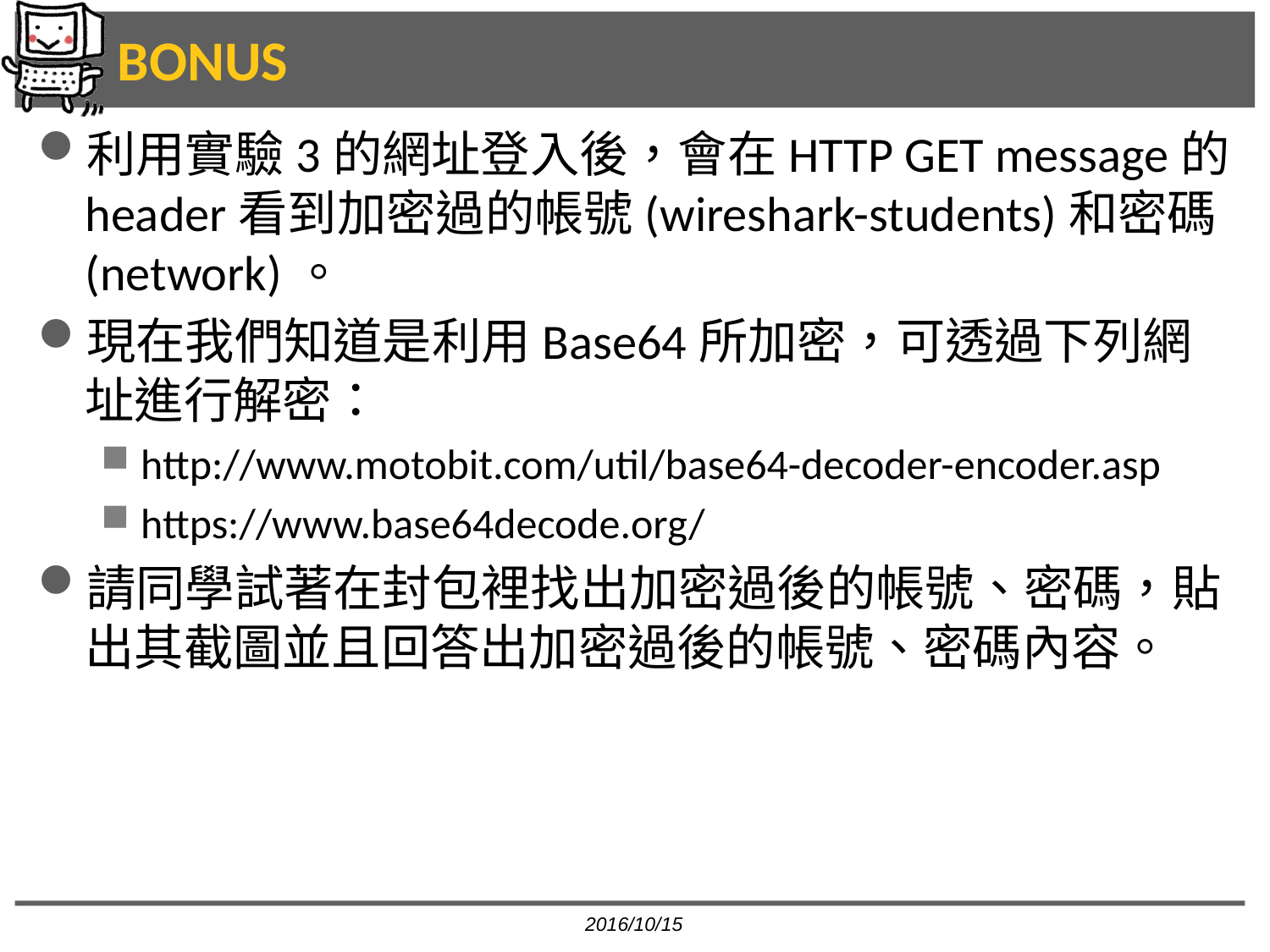

# BONUS
利用實驗3的網址登入後，會在HTTP GET message的header看到加密過的帳號(wireshark-students)和密碼(network)。
現在我們知道是利用Base64所加密，可透過下列網址進行解密：
http://www.motobit.com/util/base64-decoder-encoder.asp
https://www.base64decode.org/
請同學試著在封包裡找出加密過後的帳號、密碼，貼出其截圖並且回答出加密過後的帳號、密碼內容。

2016/10/15